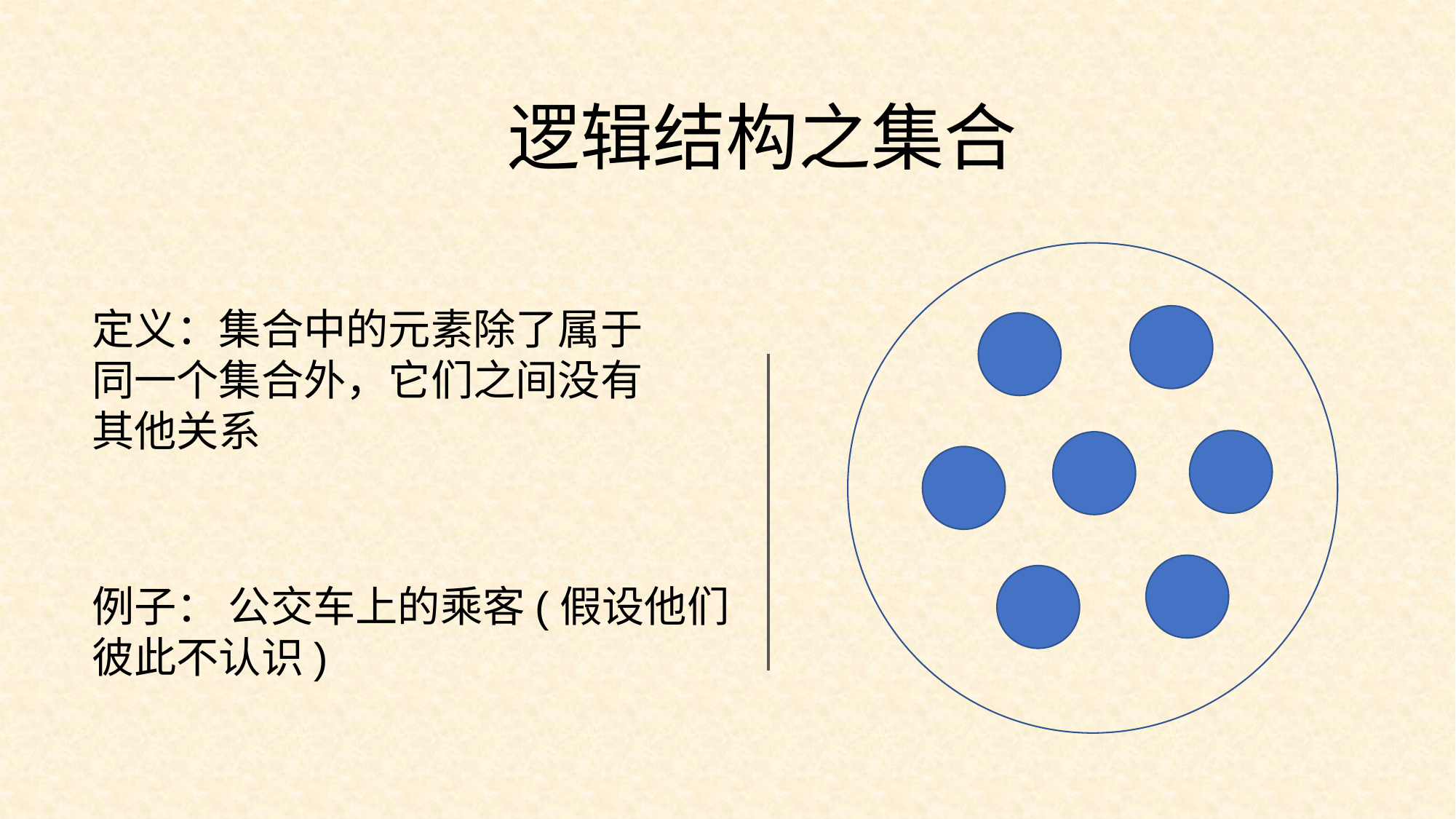

逻辑结构之集合

定义：集合中的元素除了属于同一个集合外，它们之间没有其他关系

例子： 公交车上的乘客(假设他们彼此不认识)